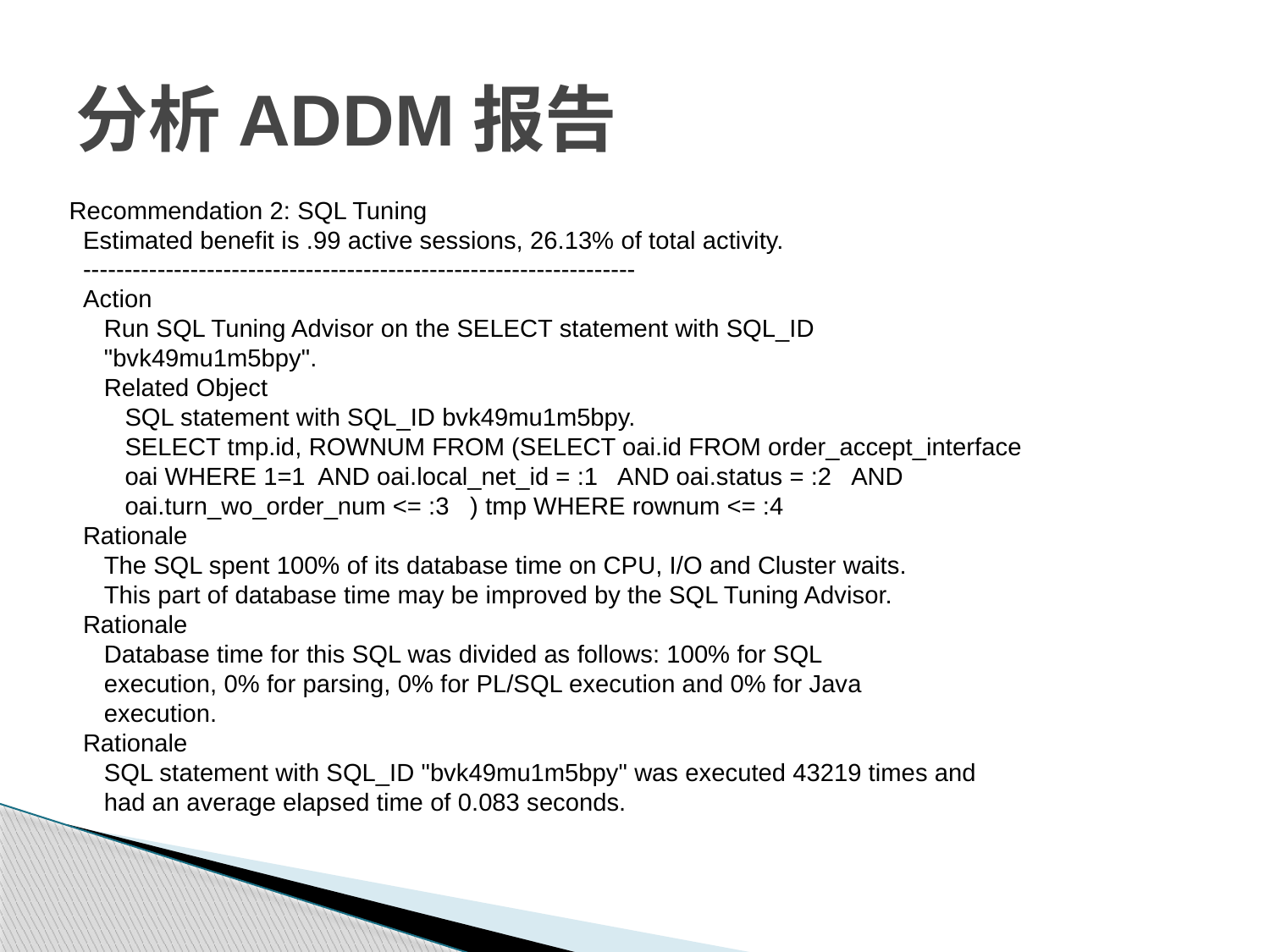

# 分析ADDM报告
 Recommendation 2: SQL Tuning
   Estimated benefit is .99 active sessions, 26.13% of total activity.
   -------------------------------------------------------------------
   Action
      Run SQL Tuning Advisor on the SELECT statement with SQL_ID
      "bvk49mu1m5bpy".
      Related Object
         SQL statement with SQL_ID bvk49mu1m5bpy.
         SELECT tmp.id, ROWNUM FROM (SELECT oai.id FROM order_accept_interface
         oai WHERE 1=1  AND oai.local_net_id = :1   AND oai.status = :2   AND
         oai.turn_wo_order_num <= :3   ) tmp WHERE rownum <= :4
   Rationale
      The SQL spent 100% of its database time on CPU, I/O and Cluster waits.
      This part of database time may be improved by the SQL Tuning Advisor.
   Rationale
      Database time for this SQL was divided as follows: 100% for SQL
      execution, 0% for parsing, 0% for PL/SQL execution and 0% for Java
      execution.
   Rationale
      SQL statement with SQL_ID "bvk49mu1m5bpy" was executed 43219 times and
      had an average elapsed time of 0.083 seconds.